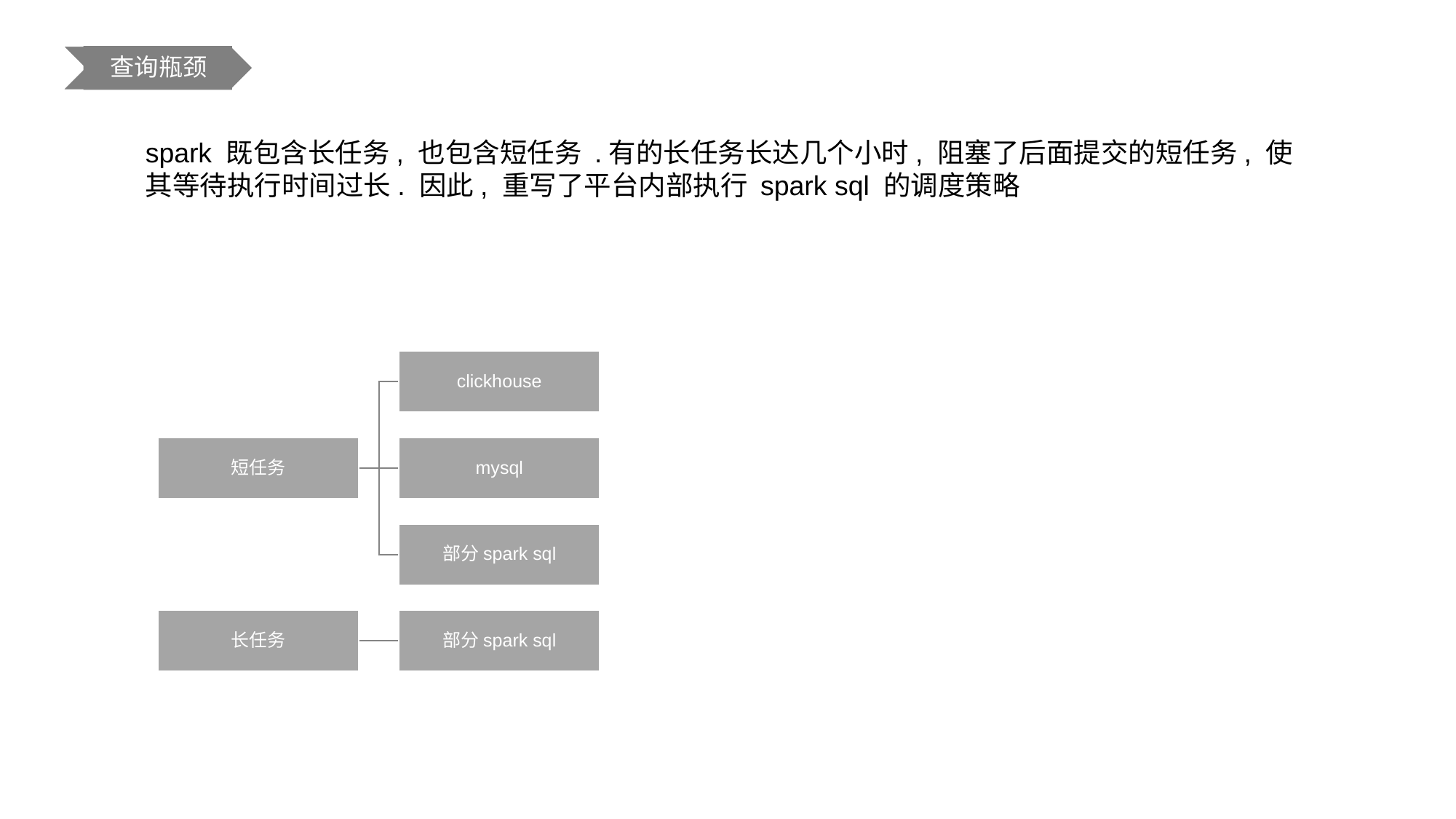

查询瓶颈
spark 既包含长任务, 也包含短任务 .有的长任务长达几个小时, 阻塞了后面提交的短任务, 使其等待执行时间过长. 因此, 重写了平台内部执行 spark sql 的调度策略
短任务
clickhouse
mysql
部分spark sql
长任务
部分spark sql